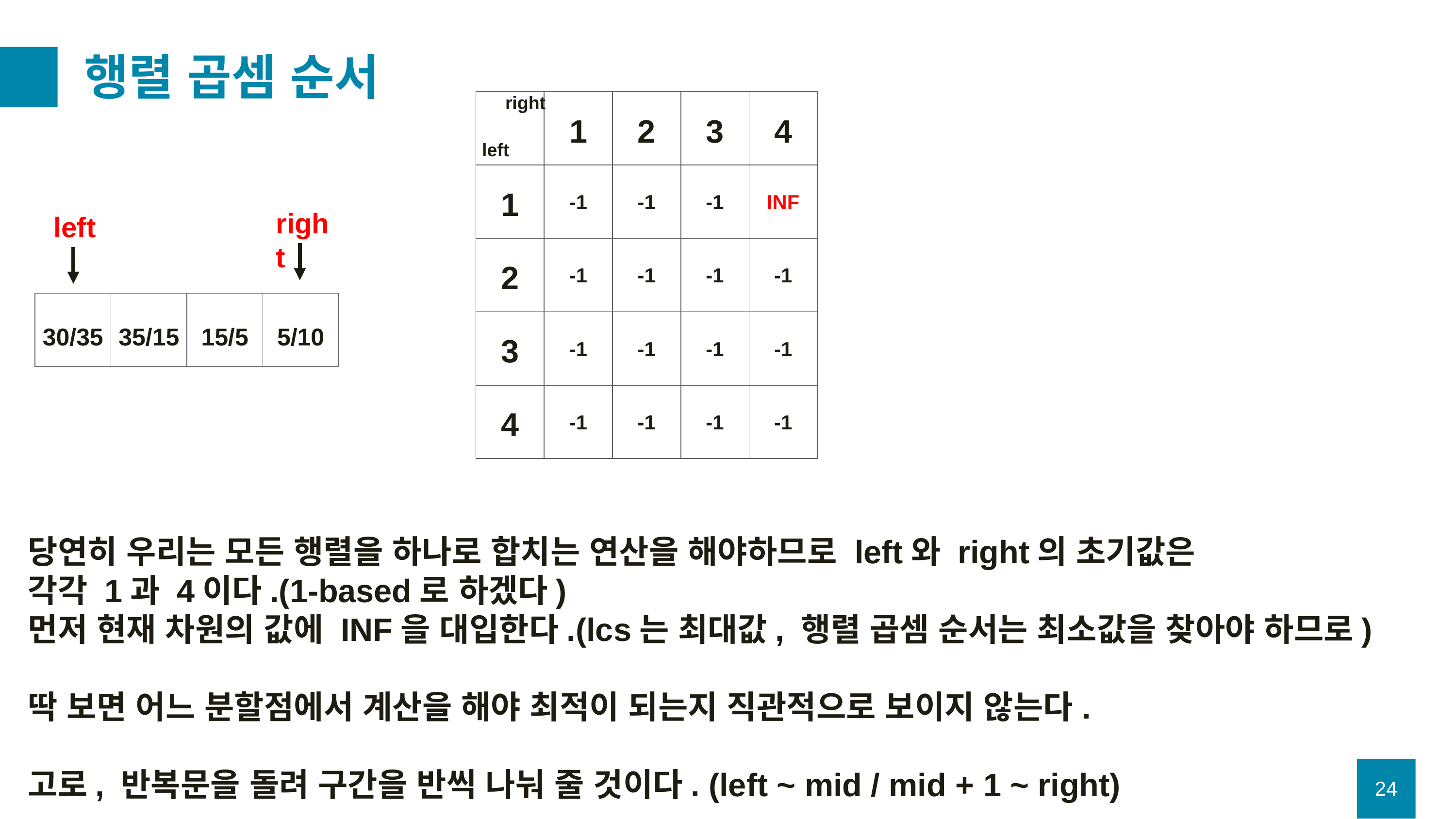

# 행렬 곱셈 순서
right
|  | 1 | 2 | 3 | 4 |
| --- | --- | --- | --- | --- |
| 1 | -1 | -1 | -1 | INF |
| 2 | -1 | -1 | -1 | -1 |
| 3 | -1 | -1 | -1 | -1 |
| 4 | -1 | -1 | -1 | -1 |
left
right
left
| 30/35 | 35/15 | 15/5 | 5/10 |
| --- | --- | --- | --- |
당연히 우리는 모든 행렬을 하나로 합치는 연산을 해야하므로 left와 right의 초기값은
각각 1과 4이다.(1-based로 하겠다)
먼저 현재 차원의 값에 INF을 대입한다.(lcs는 최대값, 행렬 곱셈 순서는 최소값을 찾아야 하므로)

딱 보면 어느 분할점에서 계산을 해야 최적이 되는지 직관적으로 보이지 않는다.

고로, 반복문을 돌려 구간을 반씩 나눠 줄 것이다. (left ~ mid / mid + 1 ~ right)
24